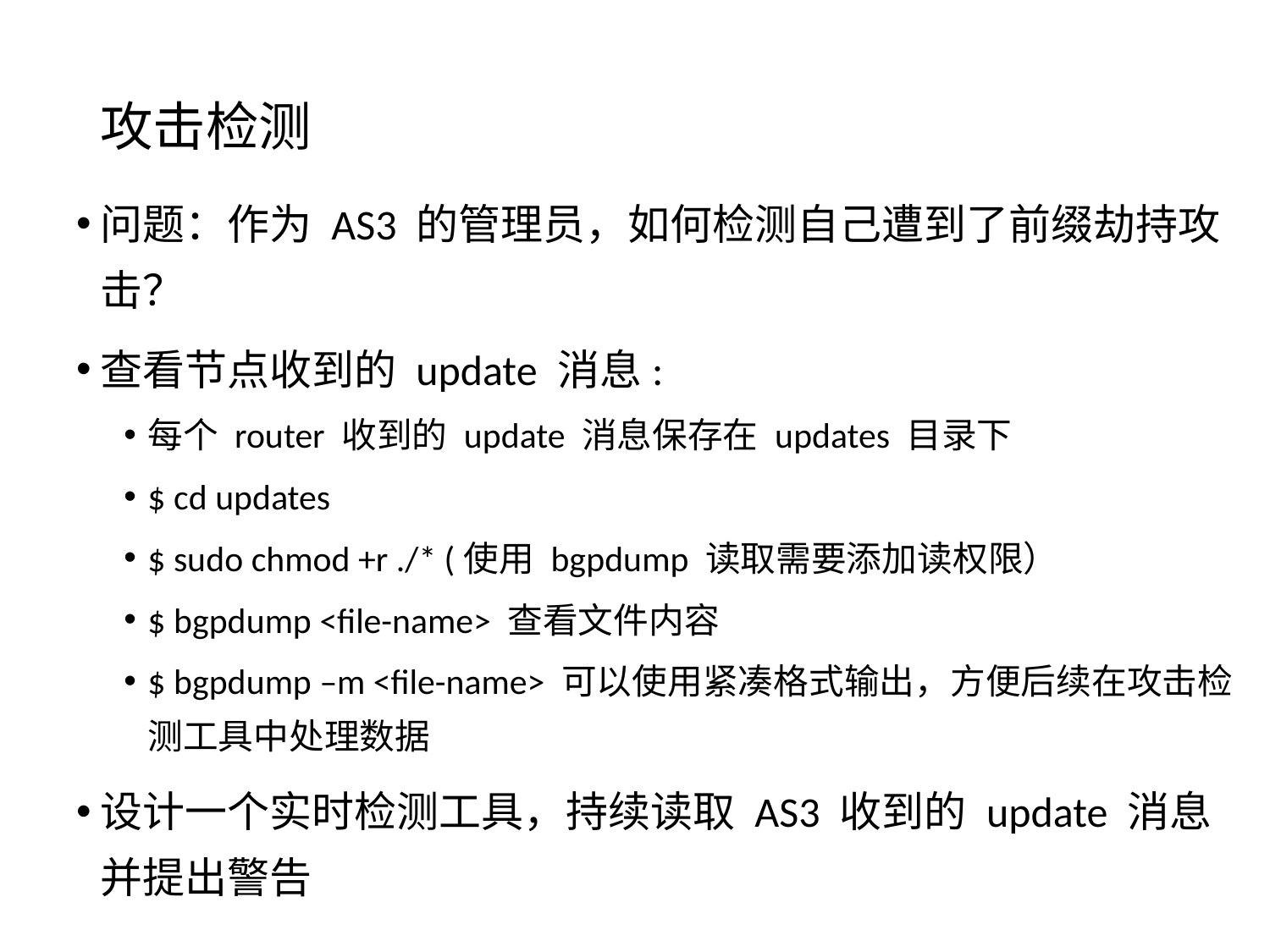

# 攻击检测
问题：作为 AS3 的管理员，如何检测自己遭到了前缀劫持攻击？
查看节点收到的 update 消息:
每个 router 收到的 update 消息保存在 updates 目录下
$ cd updates
$ sudo chmod +r ./* (使用 bgpdump 读取需要添加读权限）
$ bgpdump <file-name> 查看文件内容
$ bgpdump –m <file-name> 可以使用紧凑格式输出，方便后续在攻击检测工具中处理数据
设计一个实时检测工具，持续读取 AS3 收到的 update 消息并提出警告
32